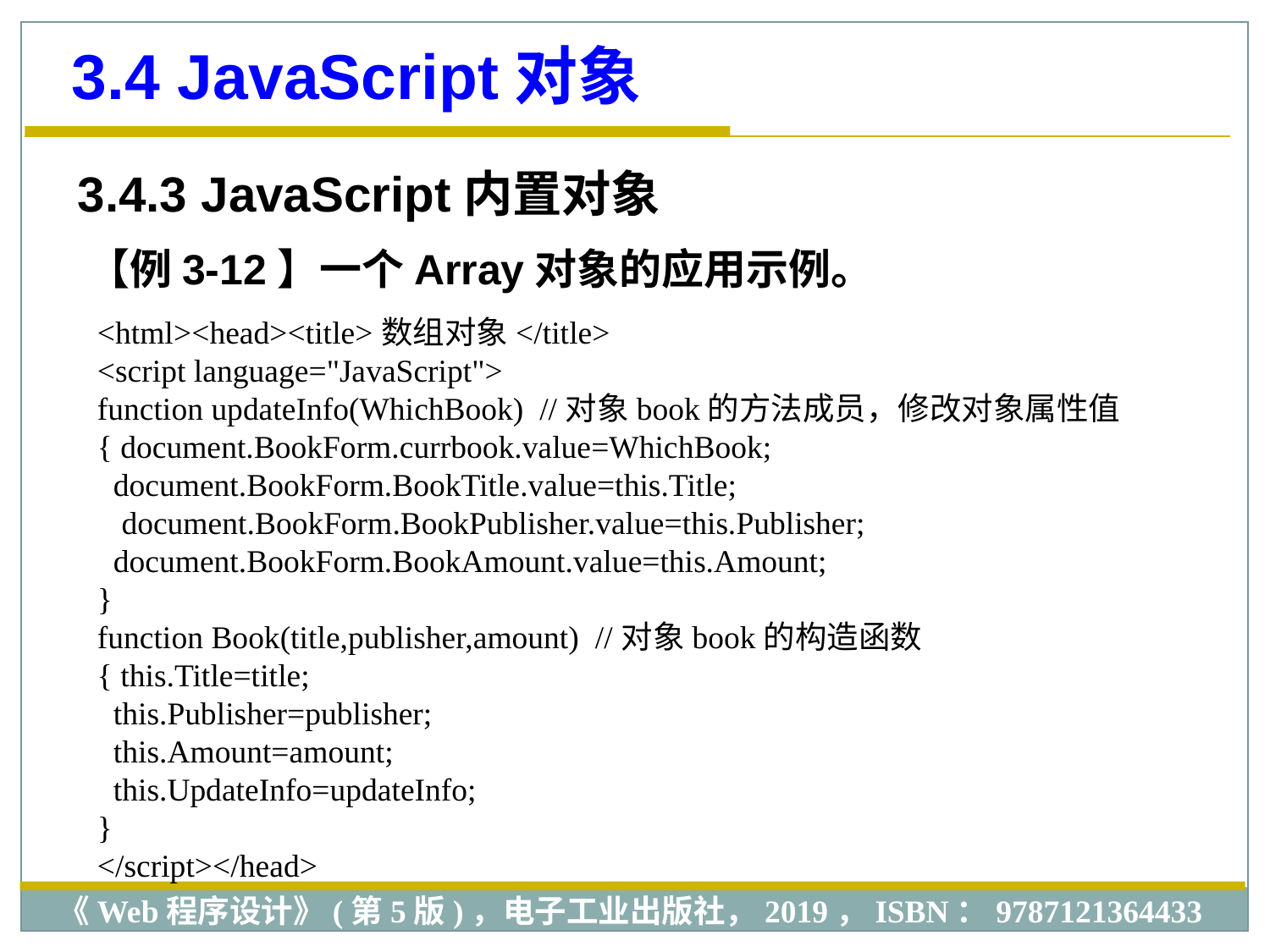

3.4 JavaScript对象
3.4.3 JavaScript内置对象
【例3-12】一个Array对象的应用示例。
<html><head><title>数组对象</title>
<script language="JavaScript">
function updateInfo(WhichBook)  //对象book的方法成员，修改对象属性值
{ document.BookForm.currbook.value=WhichBook;
  document.BookForm.BookTitle.value=this.Title;
   document.BookForm.BookPublisher.value=this.Publisher;
  document.BookForm.BookAmount.value=this.Amount;
}
function Book(title,publisher,amount)  //对象book的构造函数
{ this.Title=title;
  this.Publisher=publisher;
  this.Amount=amount;
  this.UpdateInfo=updateInfo;
}
</script></head>